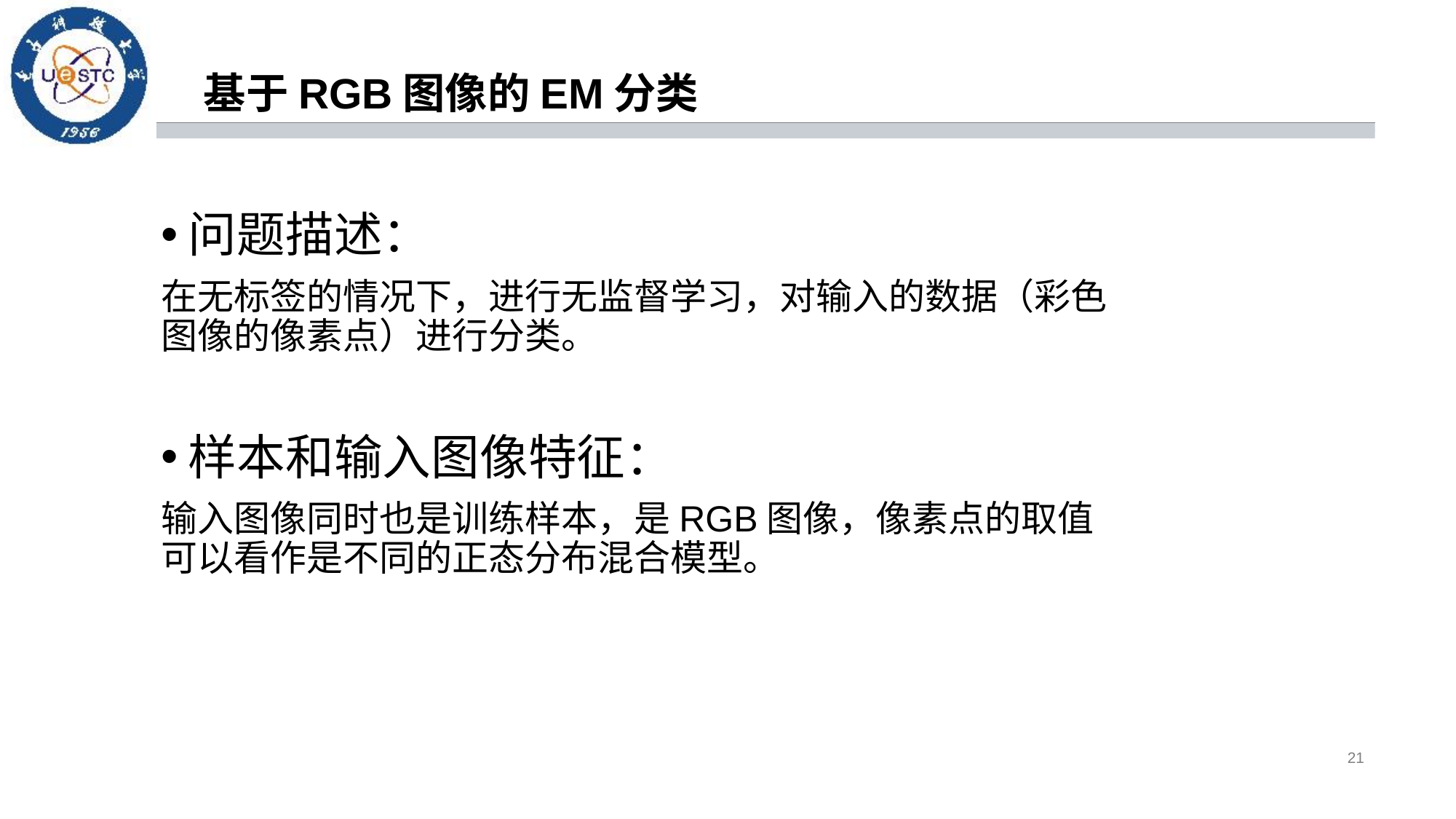

# 基于RGB图像的EM分类

问题描述：
在无标签的情况下，进行无监督学习，对输入的数据（彩色图像的像素点）进行分类。

样本和输入图像特征：
输入图像同时也是训练样本，是RGB图像，像素点的取值可以看作是不同的正态分布混合模型。

21